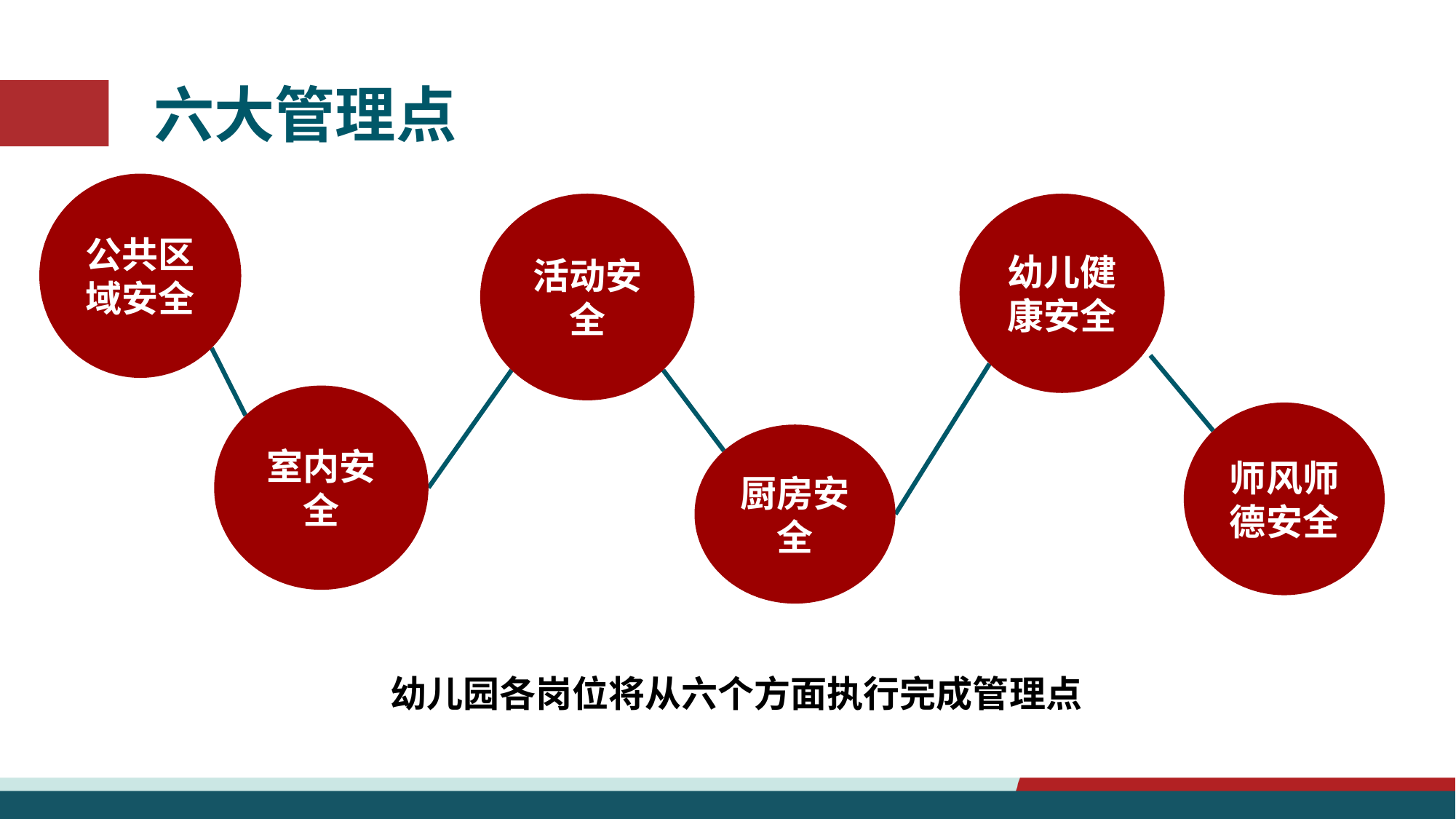

六大管理点

公共区域安全
活动安全
幼儿健康安全
室内安全
师风师德安全
厨房安全
幼儿园各岗位将从六个方面执行完成管理点